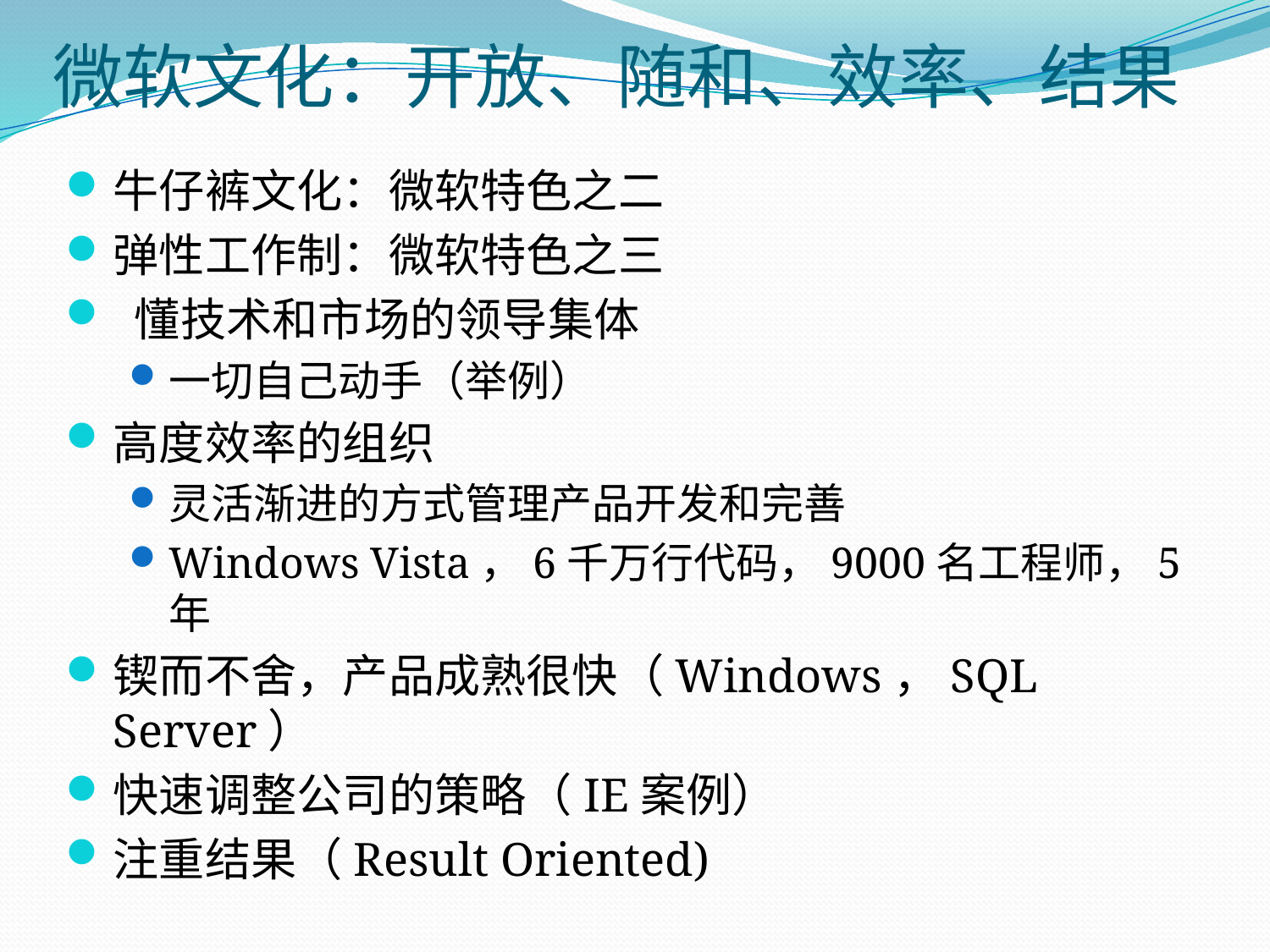

# 微软文化：开放、随和、效率、结果
牛仔裤文化：微软特色之二
弹性工作制：微软特色之三
 懂技术和市场的领导集体
一切自己动手（举例）
高度效率的组织
灵活渐进的方式管理产品开发和完善
Windows Vista，6千万行代码，9000名工程师，5年
锲而不舍，产品成熟很快（Windows，SQL Server）
快速调整公司的策略（IE案例）
注重结果（Result Oriented)